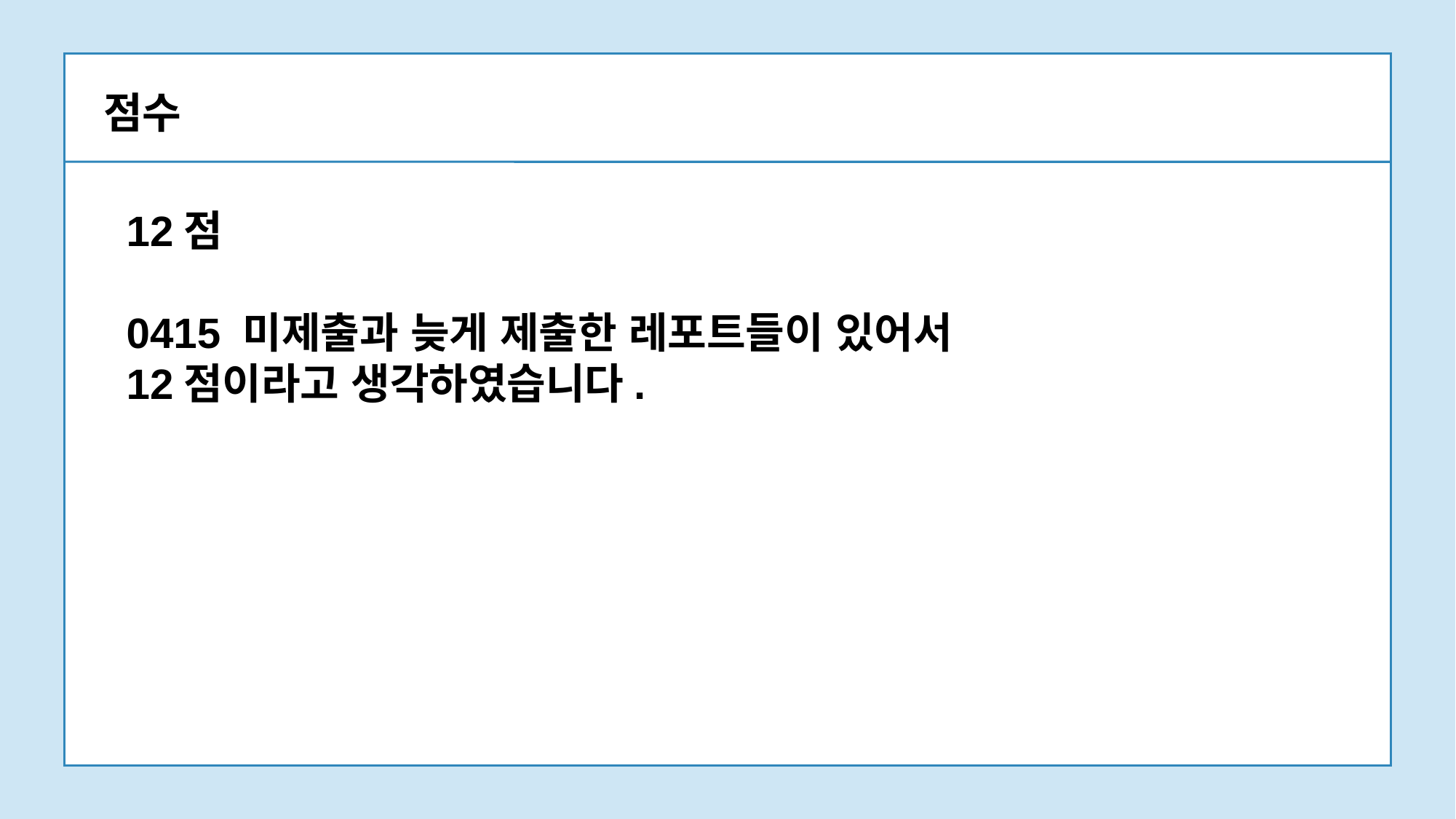

점수

12점

0415 미제출과 늦게 제출한 레포트들이 있어서
12점이라고 생각하였습니다.